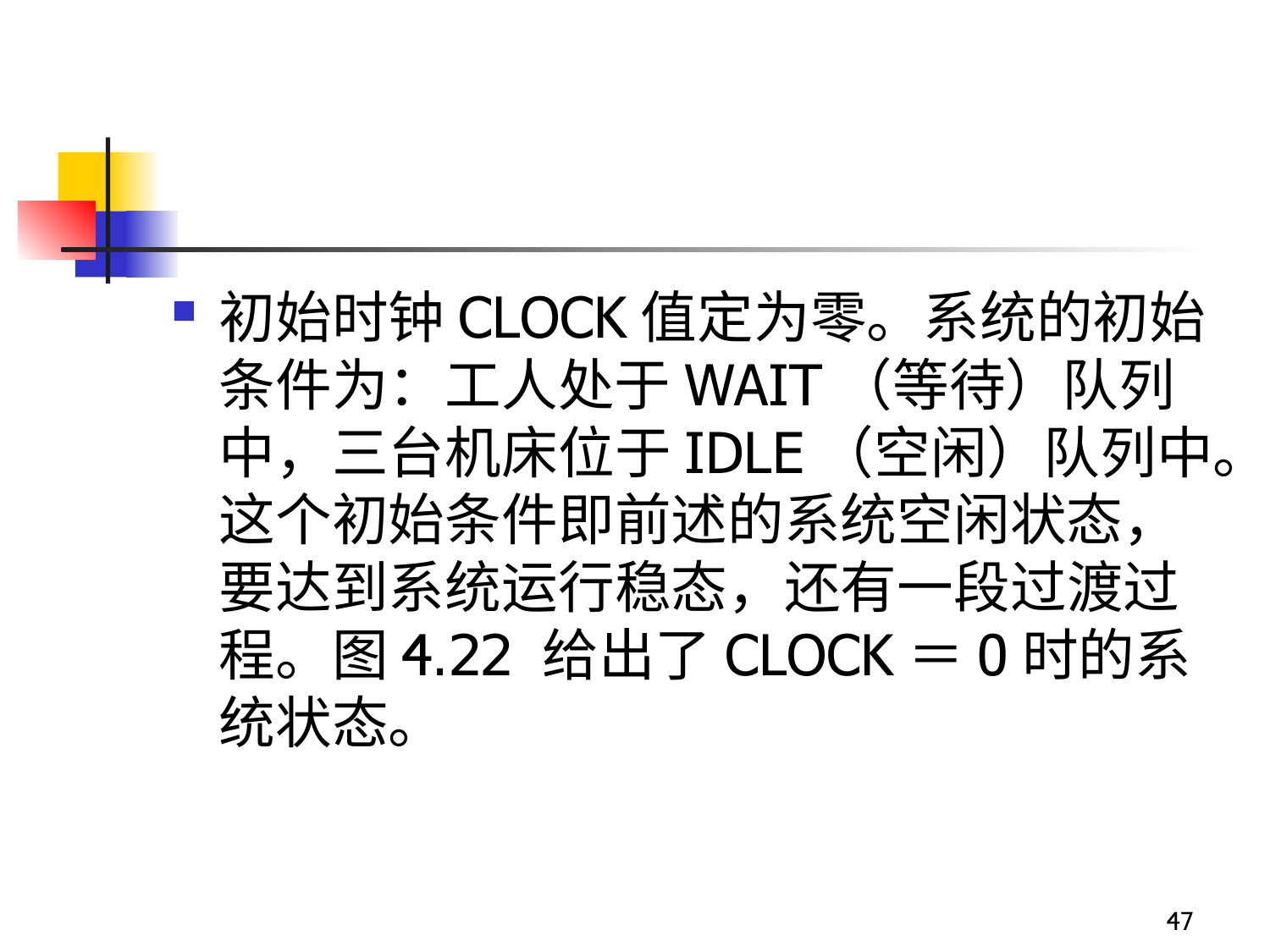

#
初始时钟CLOCK值定为零。系统的初始条件为：工人处于WAIT（等待）队列中，三台机床位于IDLE（空闲）队列中。这个初始条件即前述的系统空闲状态，要达到系统运行稳态，还有一段过渡过程。图4.22 给出了CLOCK＝0时的系统状态。
47